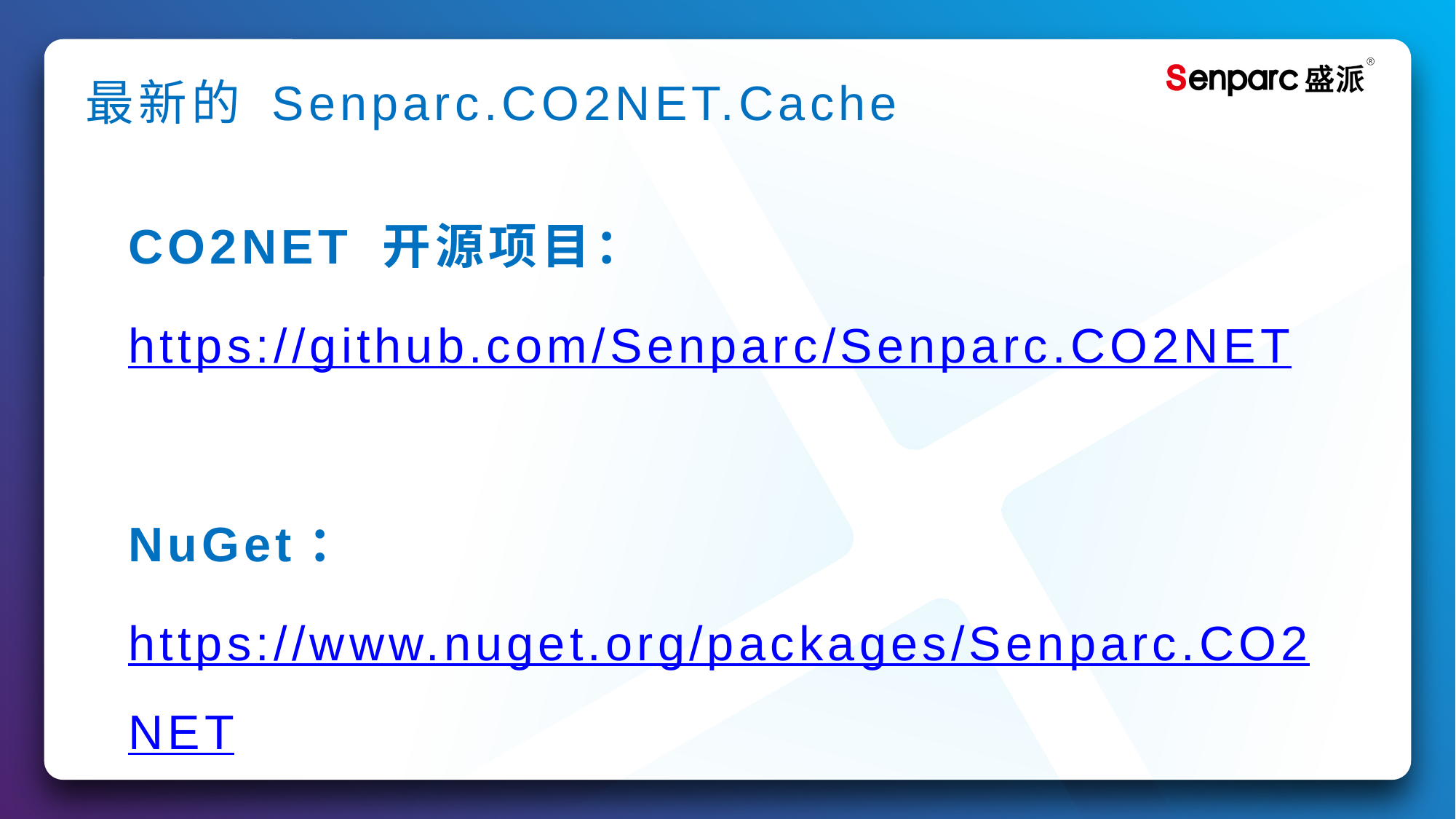

# 最新的 Senparc.CO2NET.Cache
CO2NET 开源项目：
https://github.com/Senparc/Senparc.CO2NET

NuGet：
https://www.nuget.org/packages/Senparc.CO2NET